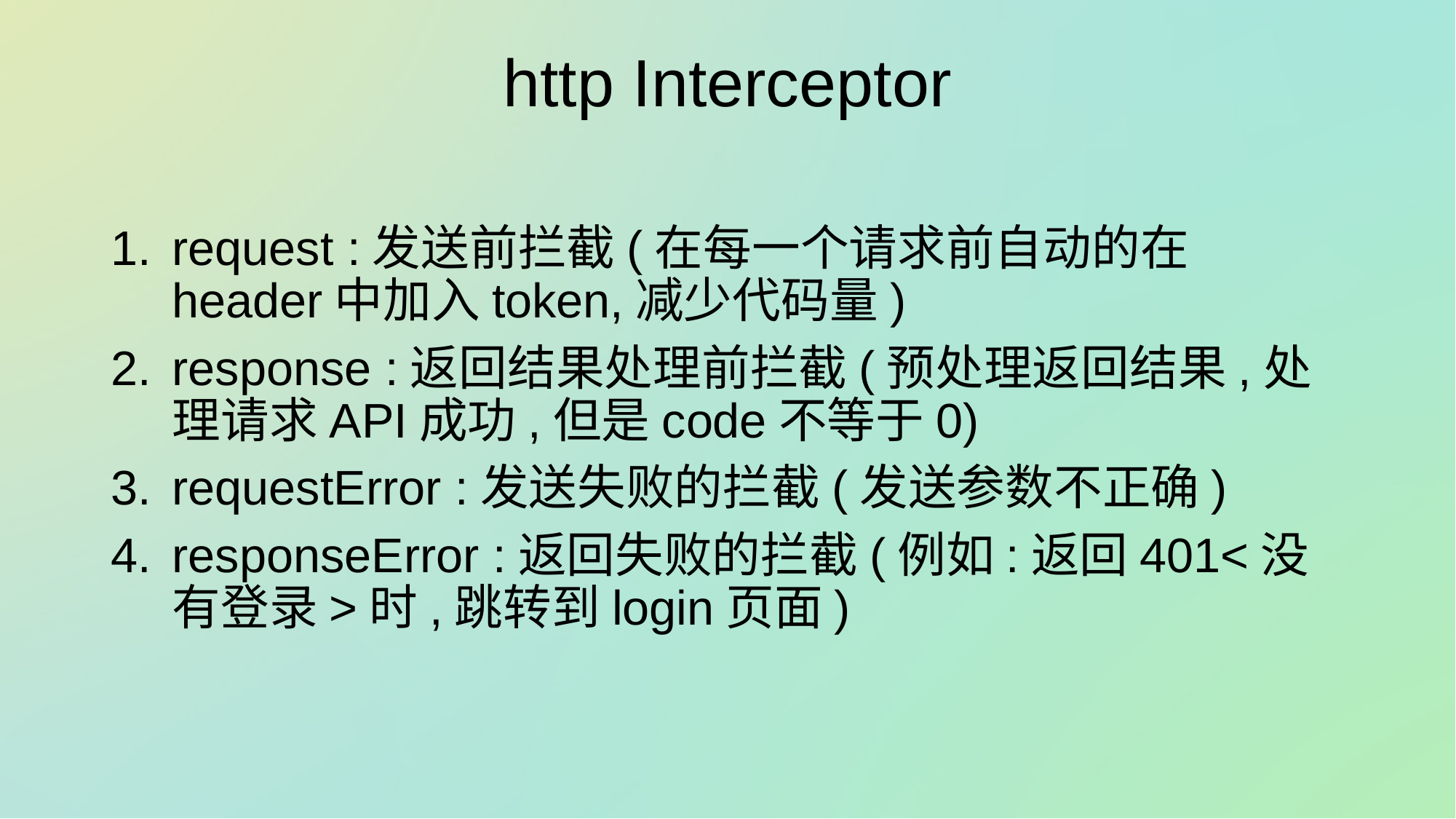

# http Interceptor
request :发送前拦截(在每一个请求前自动的在header中加入token,减少代码量)
response :返回结果处理前拦截(预处理返回结果,处理请求API成功,但是code不等于0)
requestError :发送失败的拦截(发送参数不正确)
responseError :返回失败的拦截(例如:返回401<没有登录>时,跳转到login页面)